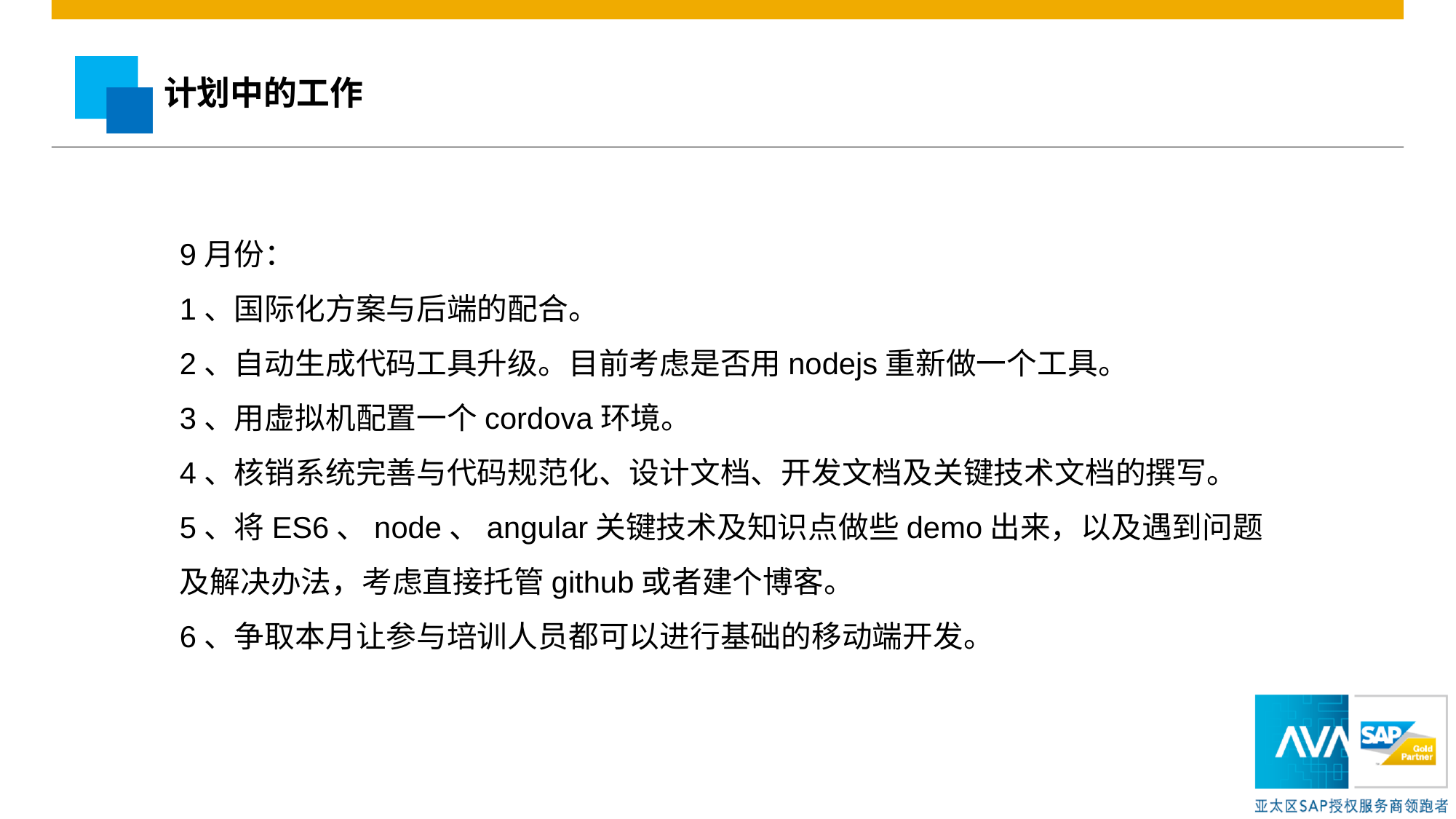

计划中的工作
9月份：
1、国际化方案与后端的配合。
2、自动生成代码工具升级。目前考虑是否用nodejs重新做一个工具。
3、用虚拟机配置一个cordova环境。
4、核销系统完善与代码规范化、设计文档、开发文档及关键技术文档的撰写。
5、将ES6、node、angular关键技术及知识点做些demo出来，以及遇到问题及解决办法，考虑直接托管github或者建个博客。
6、争取本月让参与培训人员都可以进行基础的移动端开发。